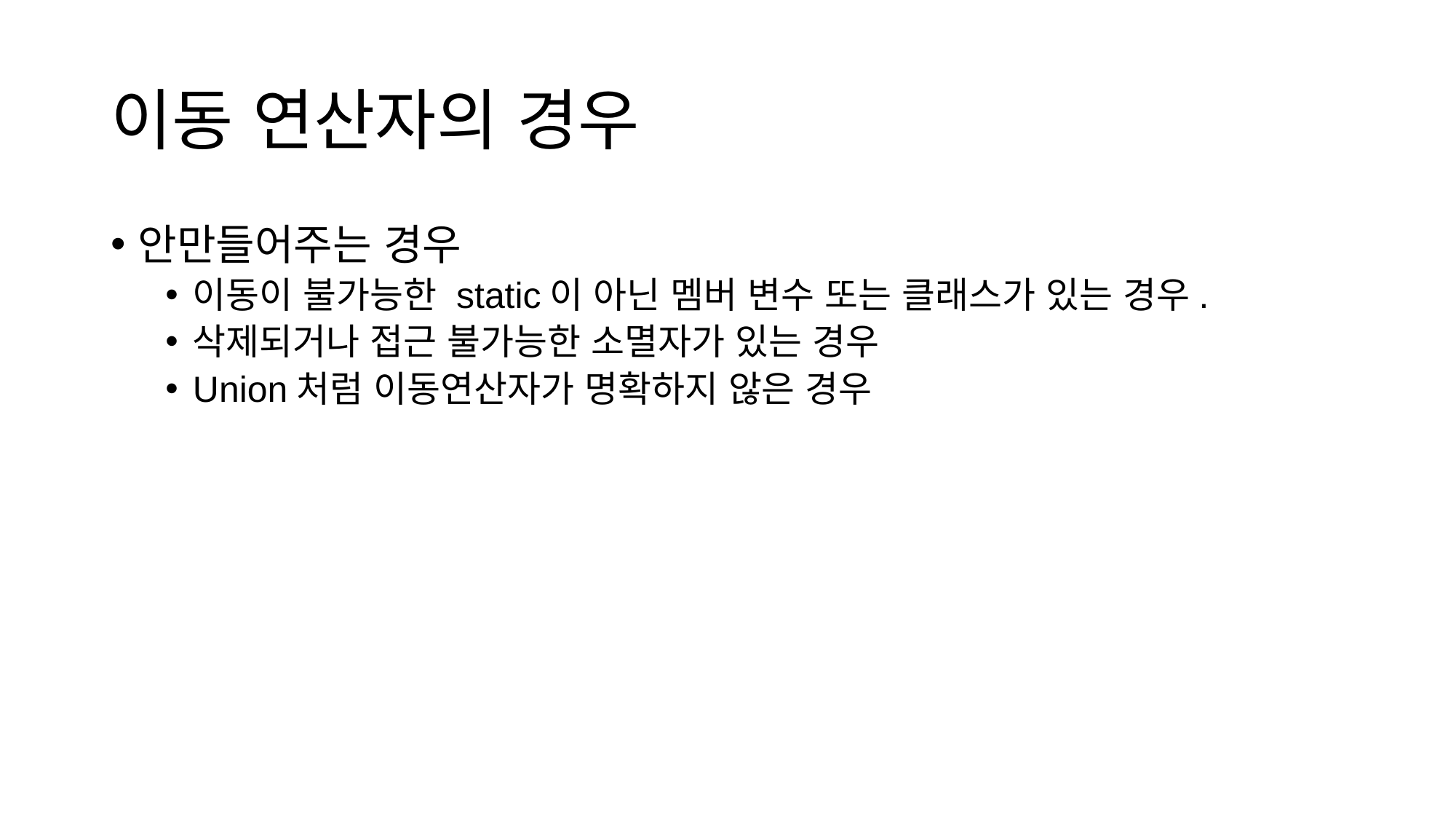

# 이동 연산자의 경우
안만들어주는 경우
이동이 불가능한 static이 아닌 멤버 변수 또는 클래스가 있는 경우.
삭제되거나 접근 불가능한 소멸자가 있는 경우
Union처럼 이동연산자가 명확하지 않은 경우